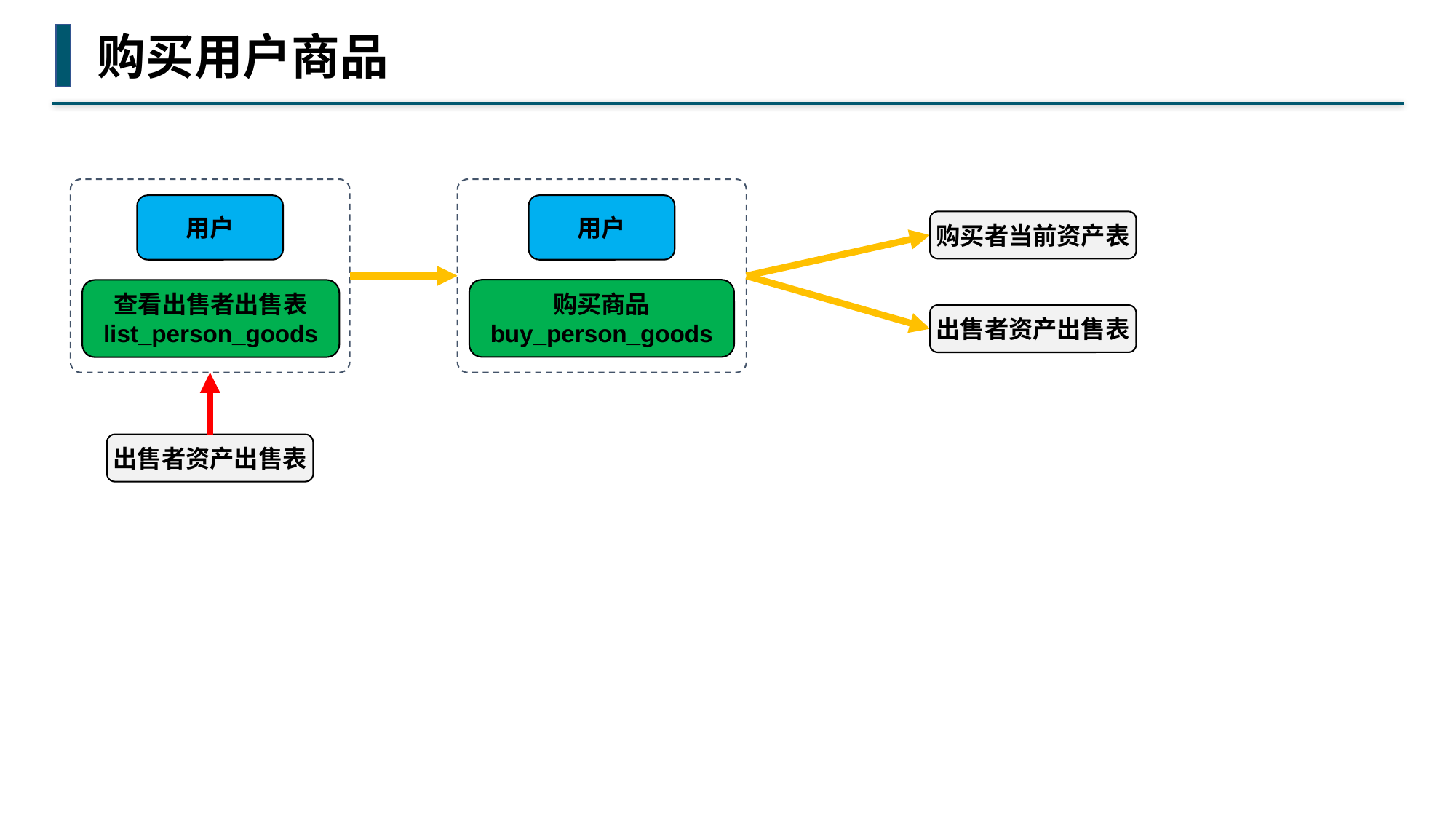

购买用户商品

用户
查看出售者出售表
list_person_goods
用户
购买商品
buy_person_goods
购买者当前资产表
出售者资产出售表
出售者资产出售表